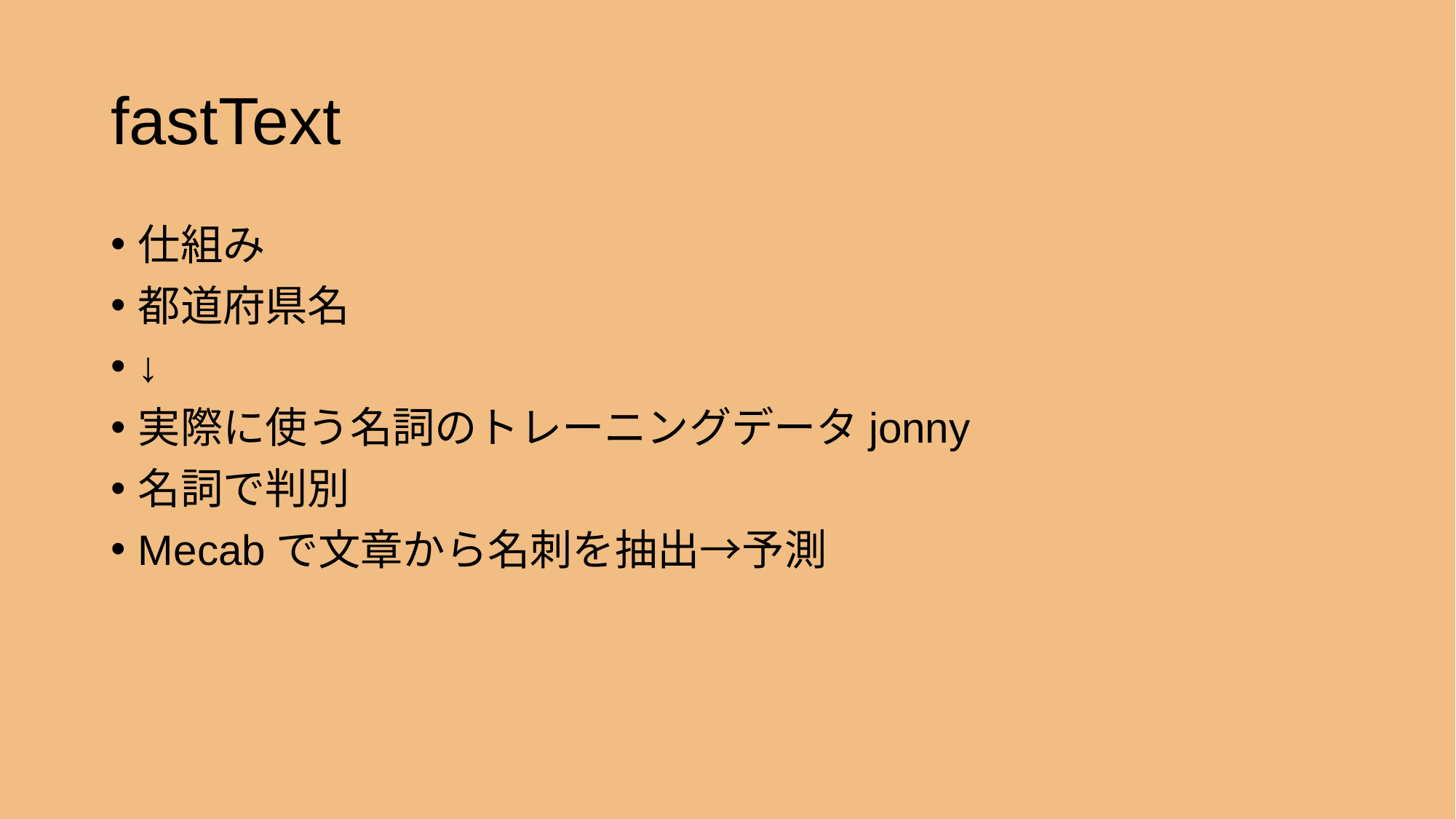

# fastText
仕組み
都道府県名
↓
実際に使う名詞のトレーニングデータjonny
名詞で判別
Mecabで文章から名刺を抽出→予測